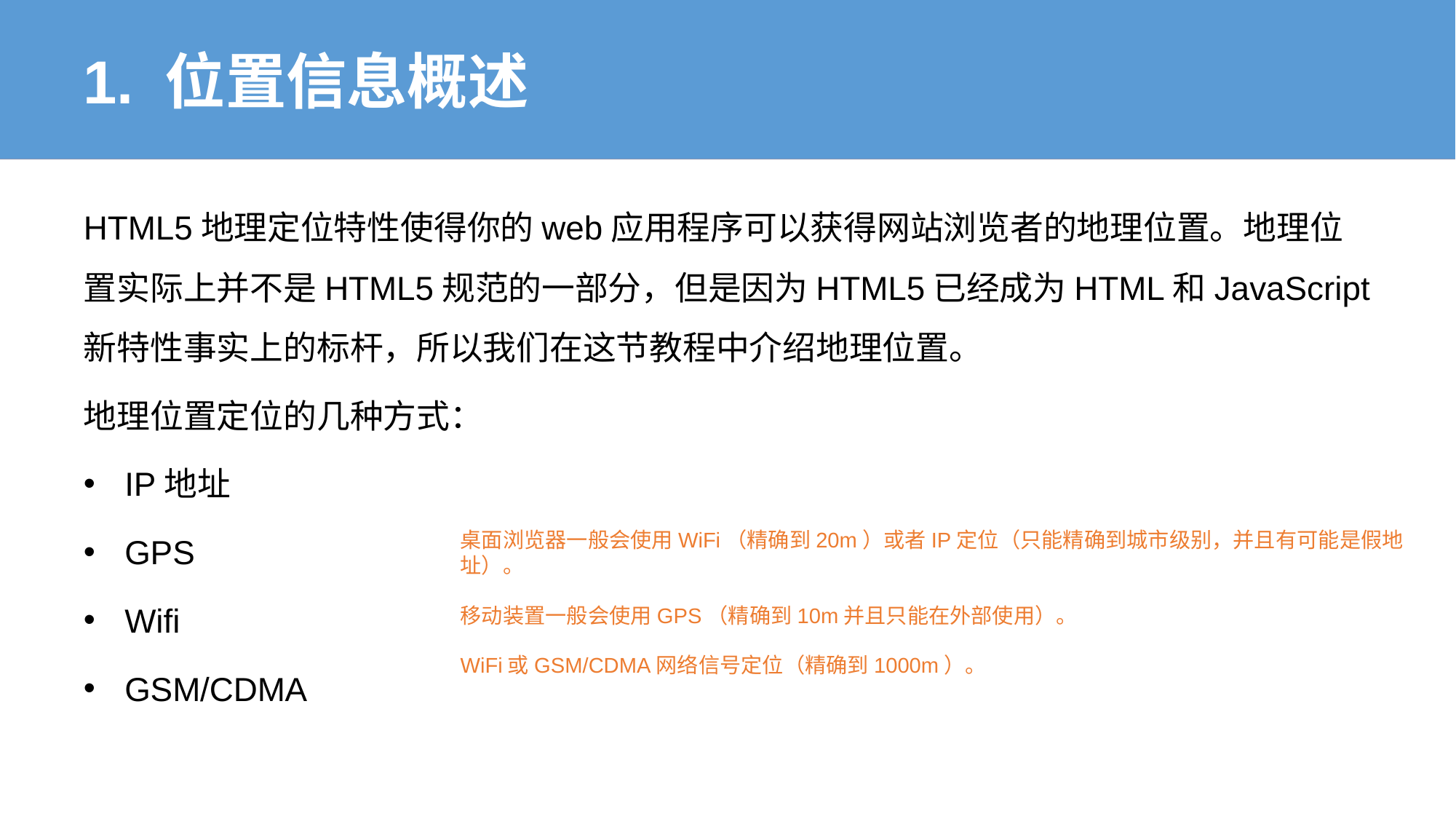

# 1. 位置信息概述
HTML5地理定位特性使得你的web应用程序可以获得网站浏览者的地理位置。地理位置实际上并不是HTML5规范的一部分，但是因为HTML5已经成为HTML和JavaScript新特性事实上的标杆，所以我们在这节教程中介绍地理位置。
地理位置定位的几种方式：
IP地址
GPS
Wifi
GSM/CDMA
桌面浏览器一般会使用WiFi（精确到20m）或者IP定位（只能精确到城市级别，并且有可能是假地址）。
移动装置一般会使用GPS（精确到10m并且只能在外部使用）。
WiFi或GSM/CDMA网络信号定位（精确到1000m）。